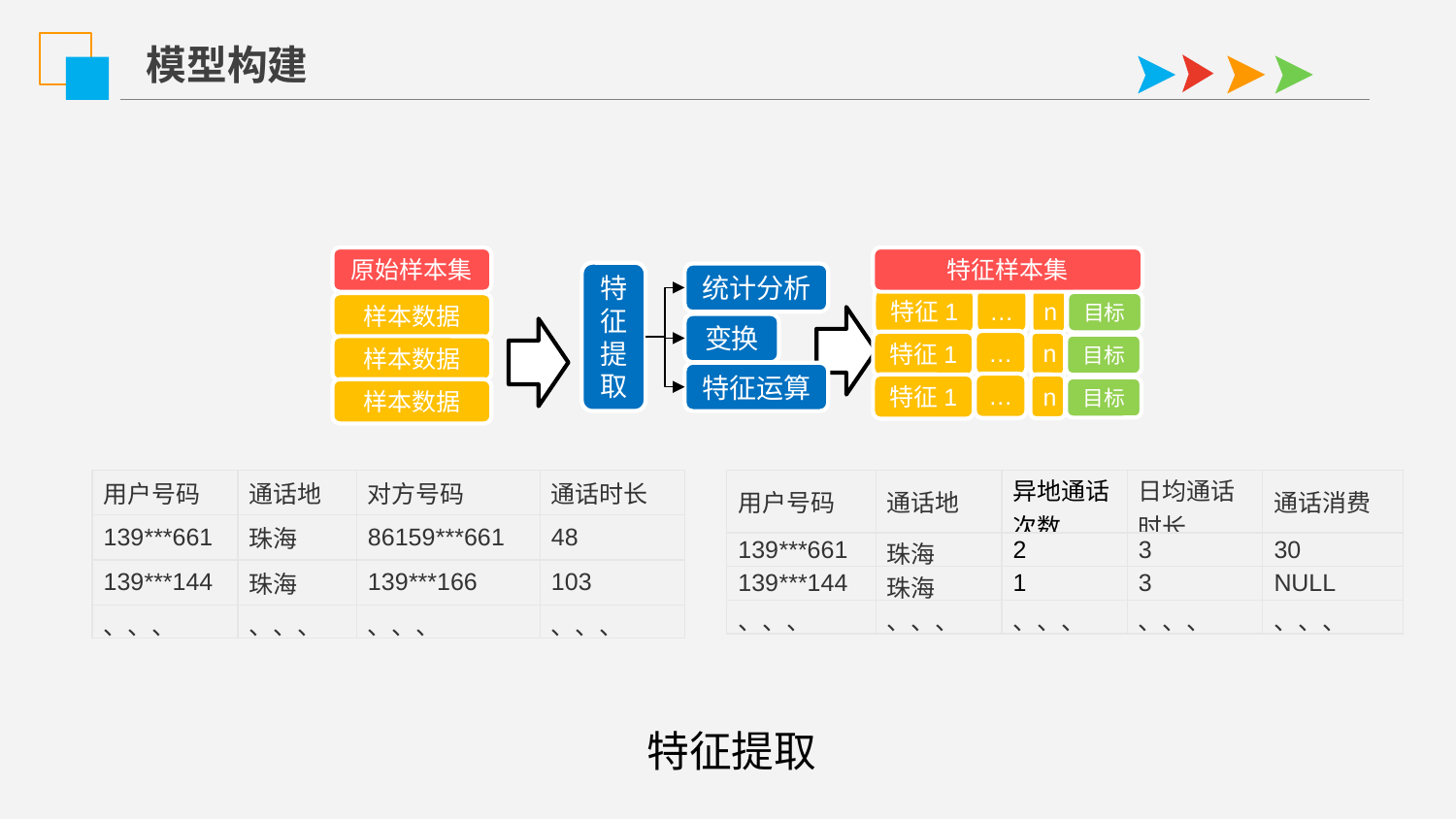

模型构建

特征样本集
原始样本集
特征提取
统计分析
…
n
特征1
目标
样本数据

变换

…
n
特征1
目标
样本数据
特征运算
…
n
特征1
目标
样本数据
| 用户号码 | 通话地 | 对方号码 | 通话时长 |
| --- | --- | --- | --- |
| 139\*\*\*661 | 珠海 | 86159\*\*\*661 | 48 |
| 139\*\*\*144 | 珠海 | 139\*\*\*166 | 103 |
| 、、、 | 、、、 | 、、、 | 、、、 |
| 用户号码 | 通话地 | 异地通话次数 | 日均通话时长 | 通话消费 |
| --- | --- | --- | --- | --- |
| 139\*\*\*661 | 珠海 | 2 | 3 | 30 |
| 139\*\*\*144 | 珠海 | 1 | 3 | NULL |
| 、、、 | 、、、 | 、、、 | 、、、 | 、、、 |
特征提取
延迟符号